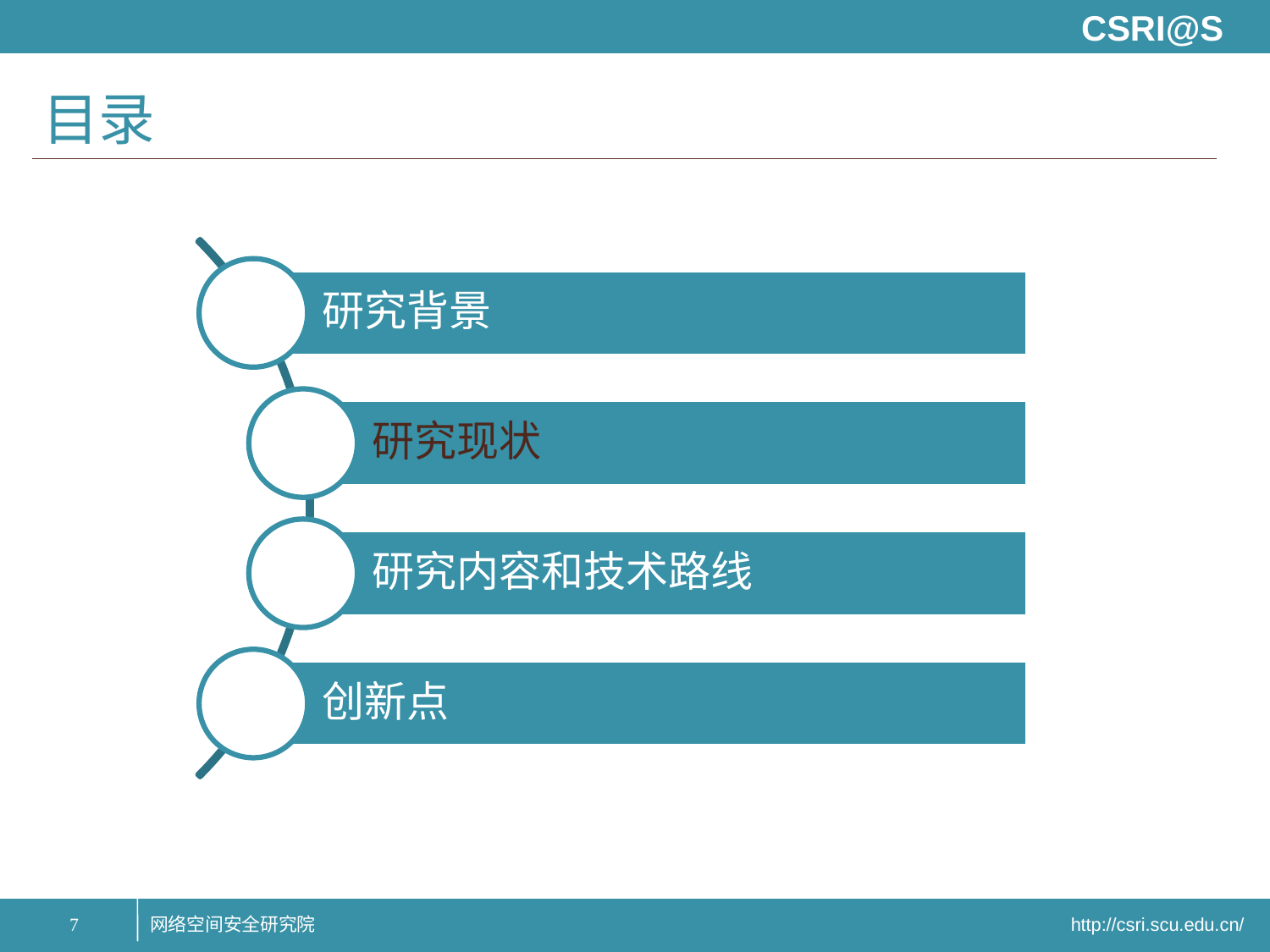

# 目录
研究背景
研究现状
研究内容和技术路线
创新点
7